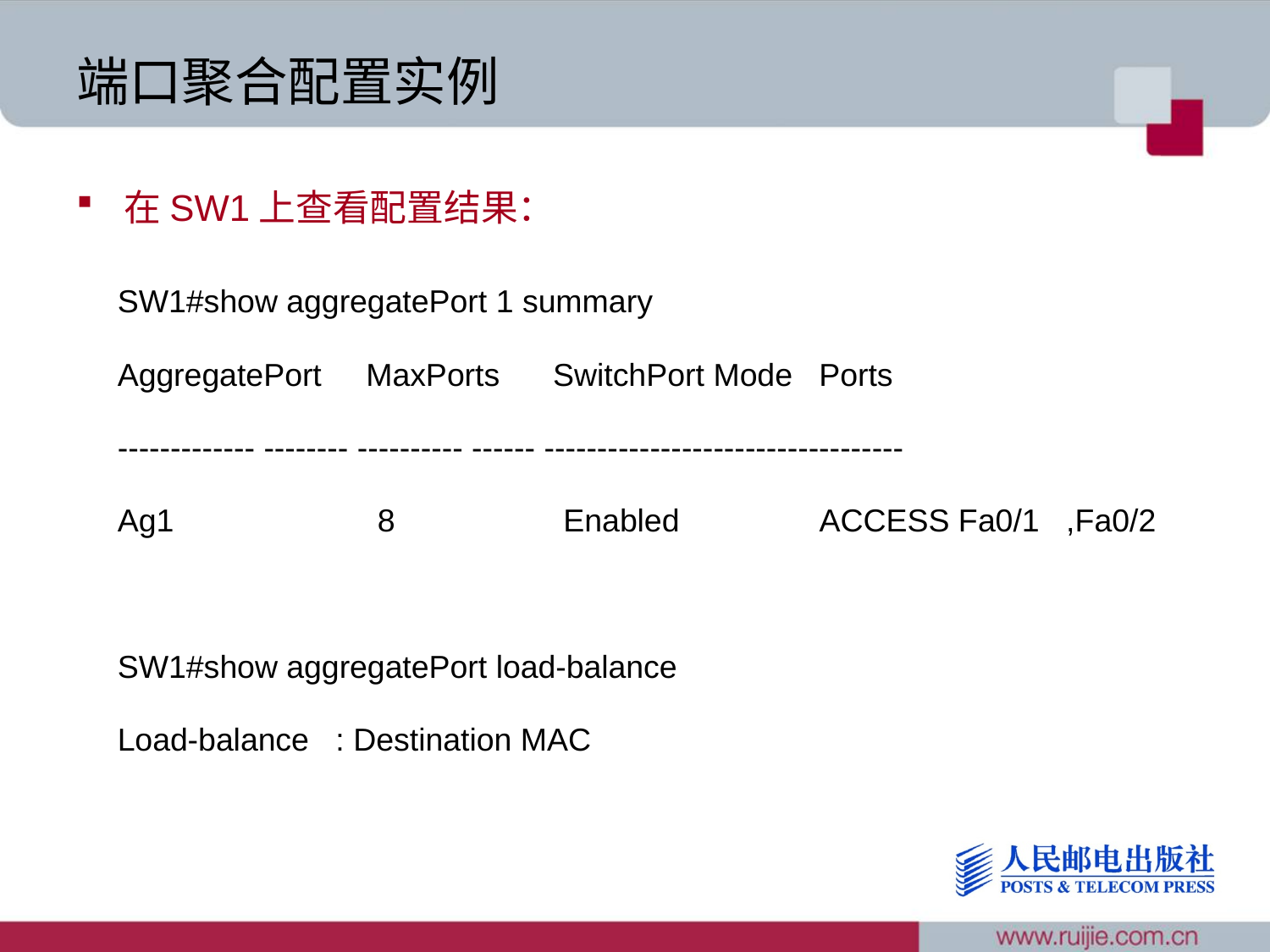

# 端口聚合配置实例
在SW1上查看配置结果：
SW1#show aggregatePort 1 summary
AggregatePort     MaxPorts      SwitchPort Mode   Ports
------------- -------- ---------- ------ ----------------------------------
Ag1                       8                   Enabled                ACCESS Fa0/1   ,Fa0/2

SW1#show aggregatePort load-balance
Load-balance   : Destination MAC